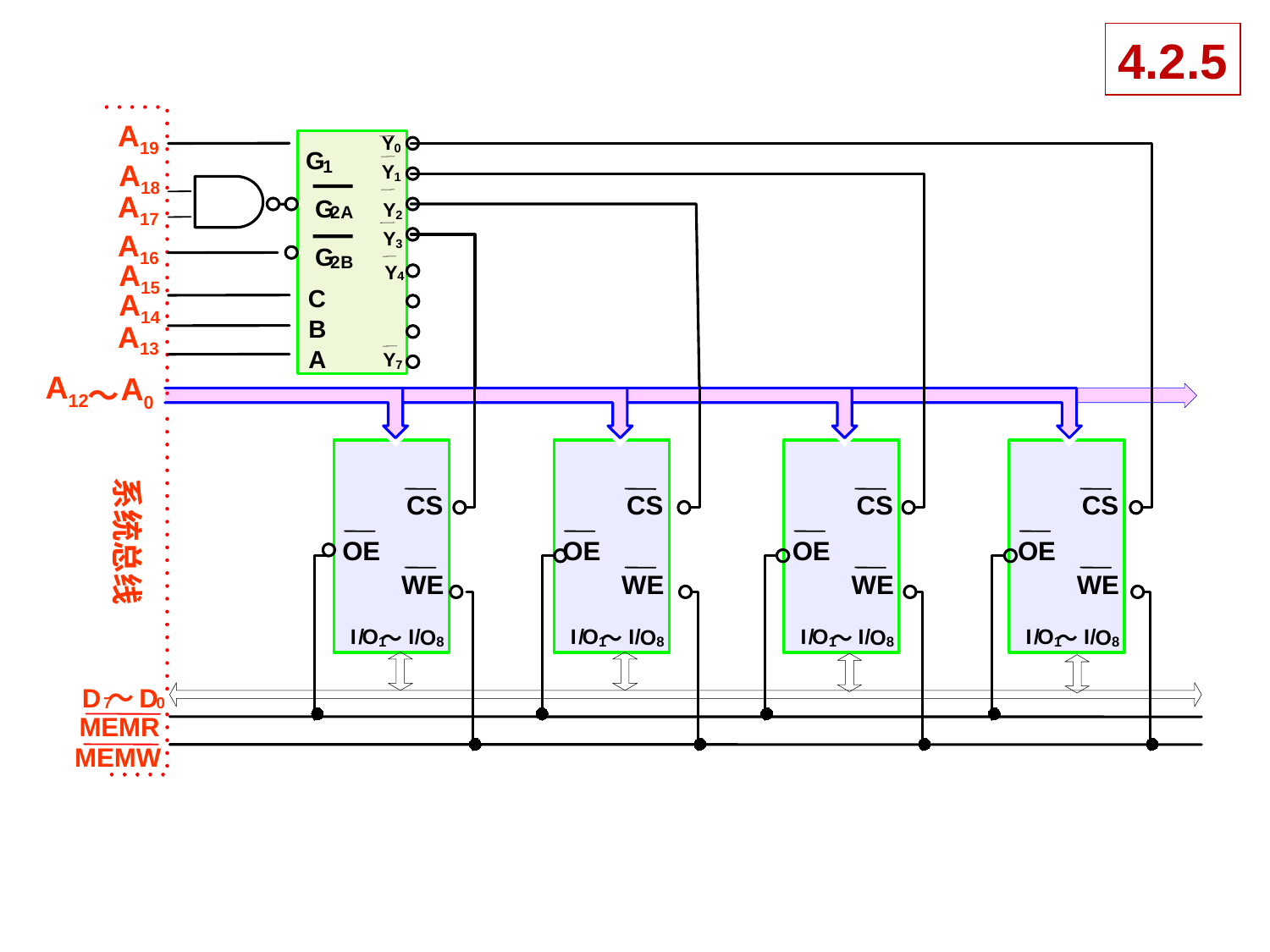

4.2.5

A19
A18
A17
A16
A15
A14
A13
A12
～
A0
系统总线
D

MEMW
～
D
7
0
MEMR

CS
OE
WE
O

I
/
O
I
/
～
1
8

CS
OE
WE
O

I
/
O
I
/
～
1
8

CS
OE
WE
O

I
/
O
I
/
～
1
8

CS
OE
WE
O

I
/
O
I
/
～
1
8
Y

0
G
1

Y

1

G
Y

2
A

2

Y

3
G

2
B

Y

4
C

B

A

Y

7